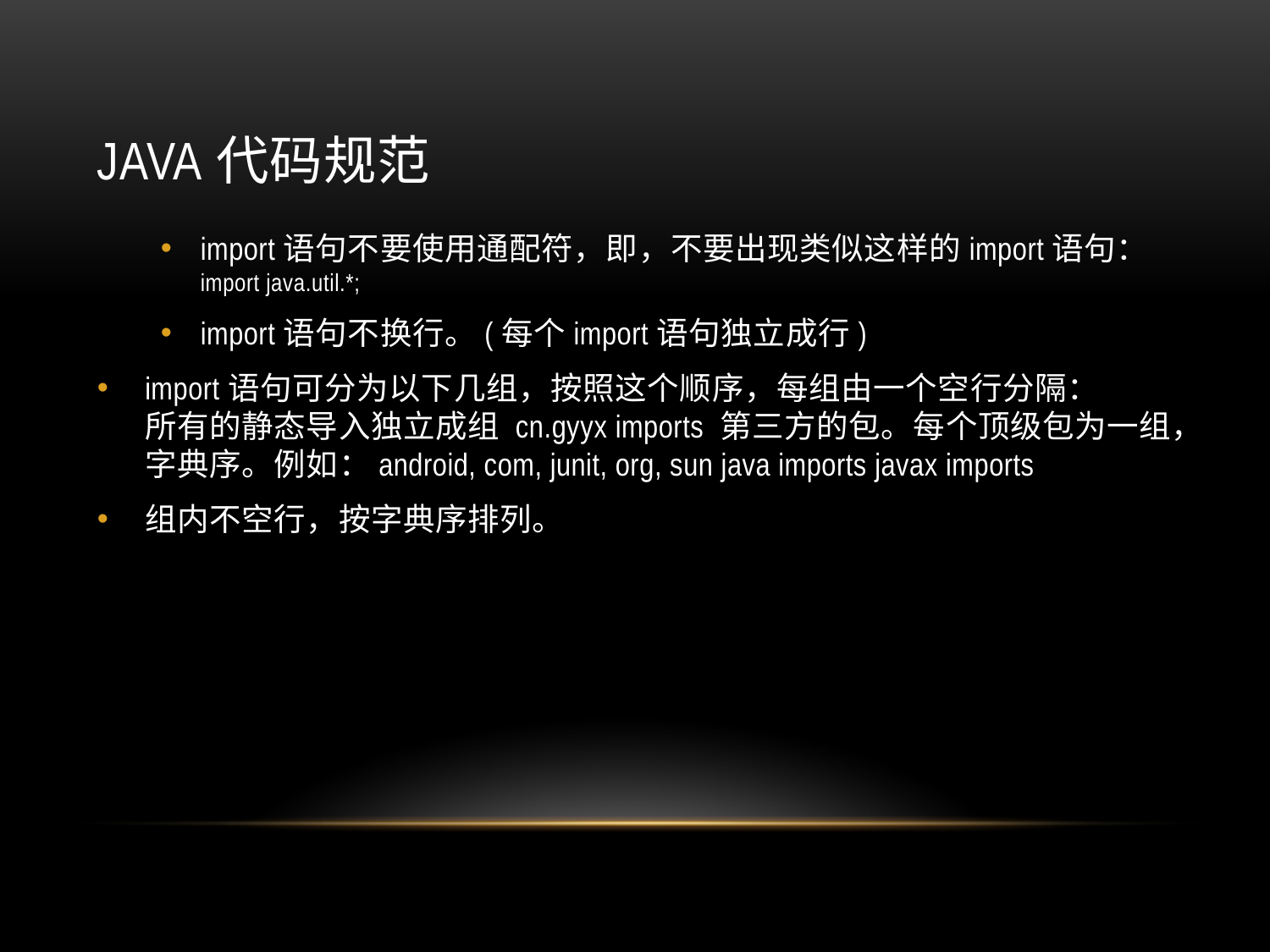

# JAVA代码规范
import语句不要使用通配符，即，不要出现类似这样的import语句：import java.util.*;
import语句不换行。(每个import语句独立成行)
import语句可分为以下几组，按照这个顺序，每组由一个空行分隔：
所有的静态导入独立成组 cn.gyyx imports 第三方的包。每个顶级包为一组，字典序。例如：android, com, junit, org, sun java imports javax imports
组内不空行，按字典序排列。